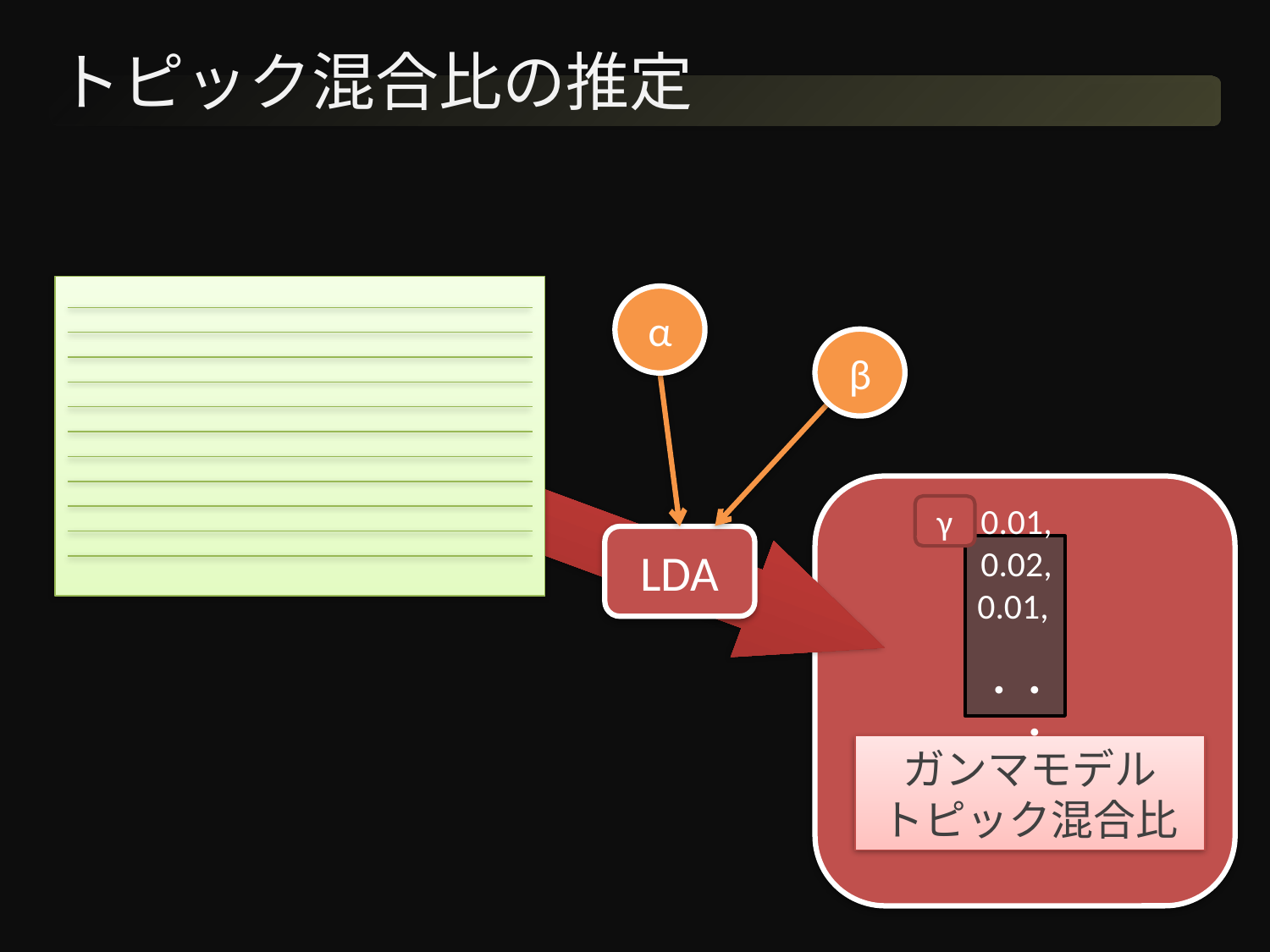

# トピック混合比の推定

α
β

γ
0.01,
0.02,
0.01,
・・・

LDA
ガンマモデル
トピック混合比